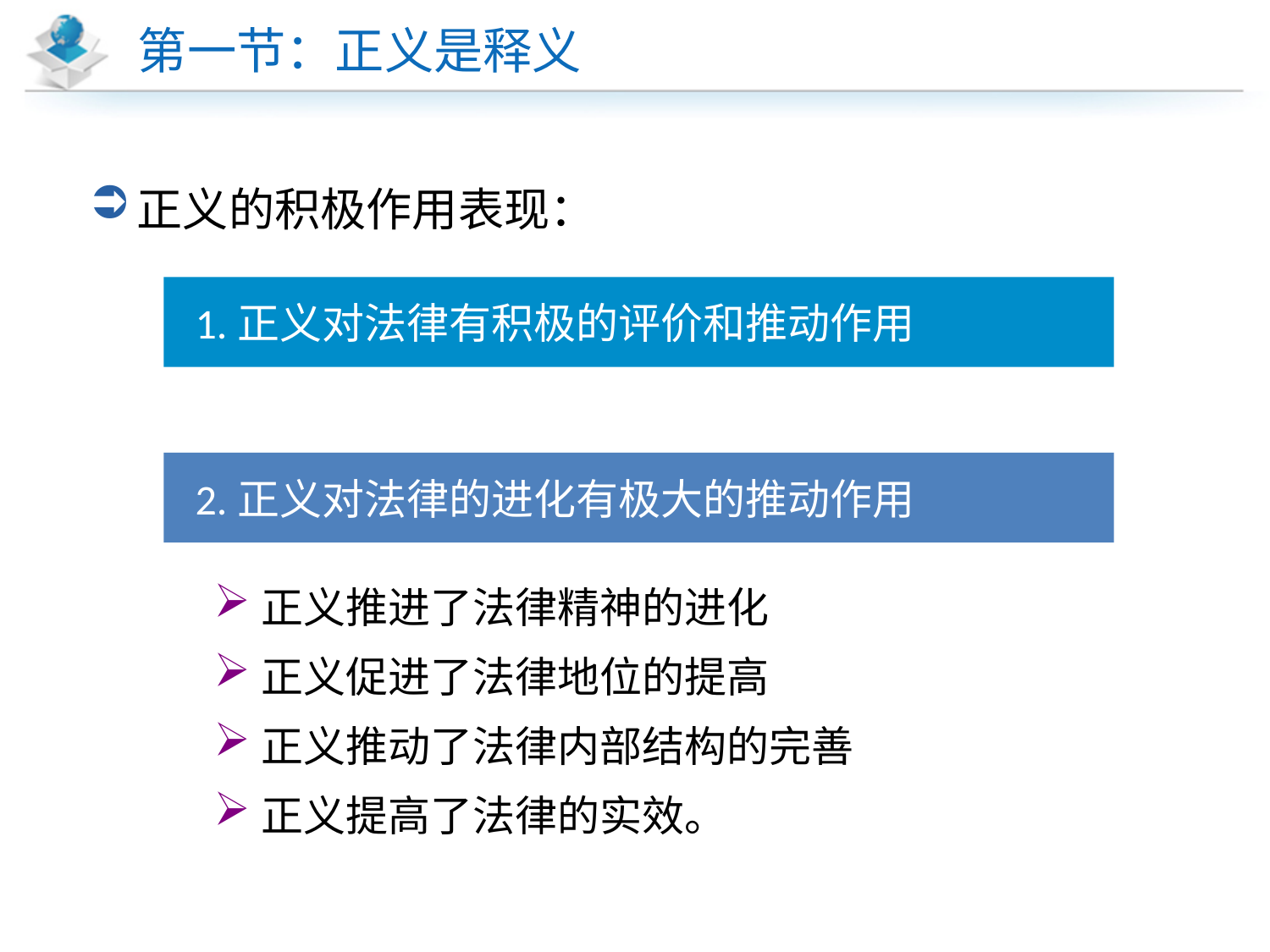

# 第一节：正义是释义
正义的积极作用表现：
  1.正义对法律有积极的评价和推动作用
  2.正义对法律的进化有极大的推动作用
正义推进了法律精神的进化
正义促进了法律地位的提高
正义推动了法律内部结构的完善
正义提高了法律的实效。